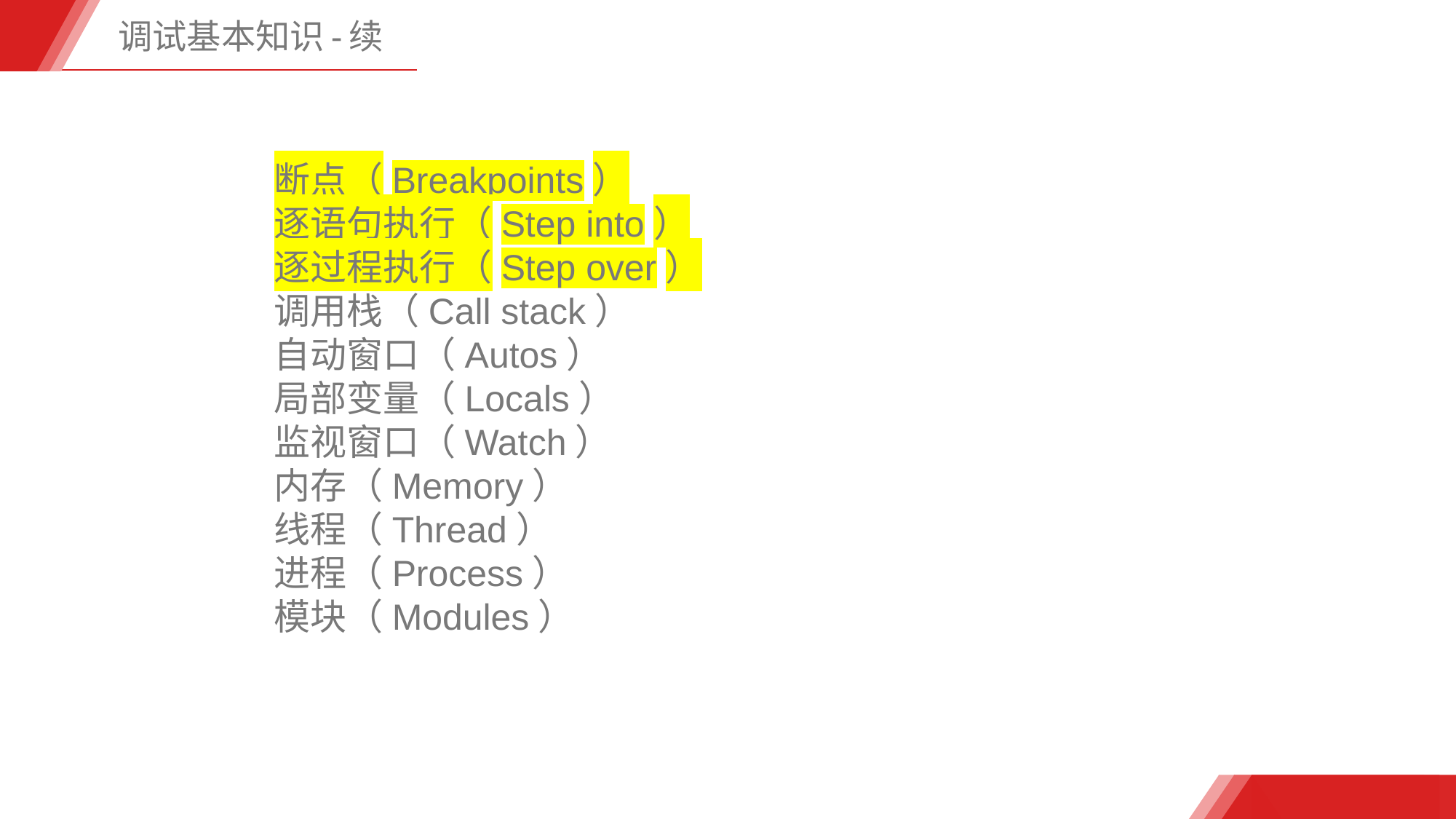

调试基本知识-续
断点（Breakpoints）
逐语句执行（Step into）
逐过程执行（Step over）
调用栈（Call stack）
自动窗口（Autos）
局部变量（Locals）
监视窗口（Watch）
内存（Memory）
线程（Thread）
进程（Process）
模块（Modules）